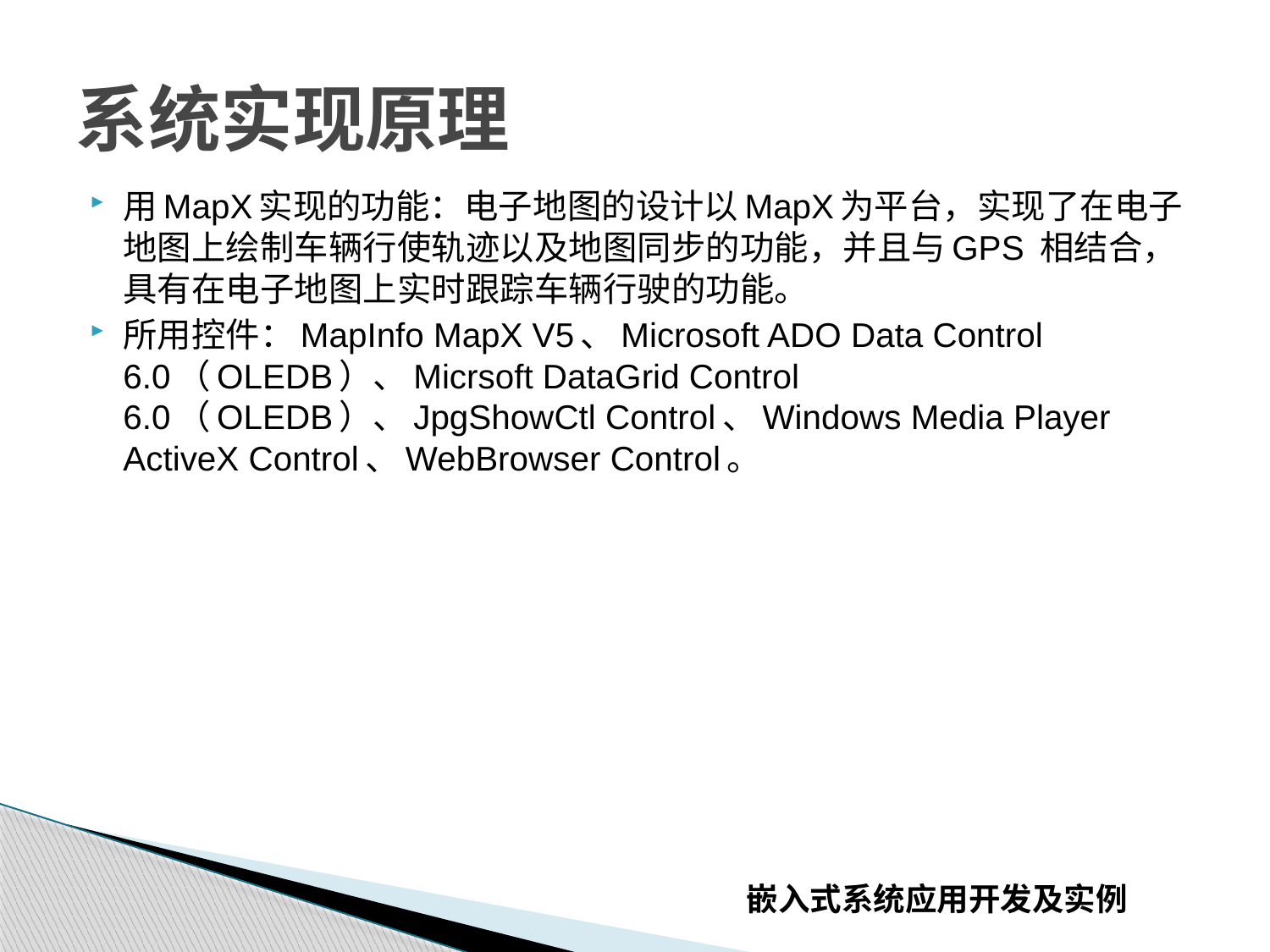

# 系统实现原理
用MapX实现的功能：电子地图的设计以MapX为平台，实现了在电子地图上绘制车辆行使轨迹以及地图同步的功能，并且与GPS 相结合，具有在电子地图上实时跟踪车辆行驶的功能。
所用控件：MapInfo MapX V5、Microsoft ADO Data Control 6.0（OLEDB）、Micrsoft DataGrid Control 6.0（OLEDB）、JpgShowCtl Control、Windows Media Player ActiveX Control、WebBrowser Control。

嵌入式系统应用开发及实例